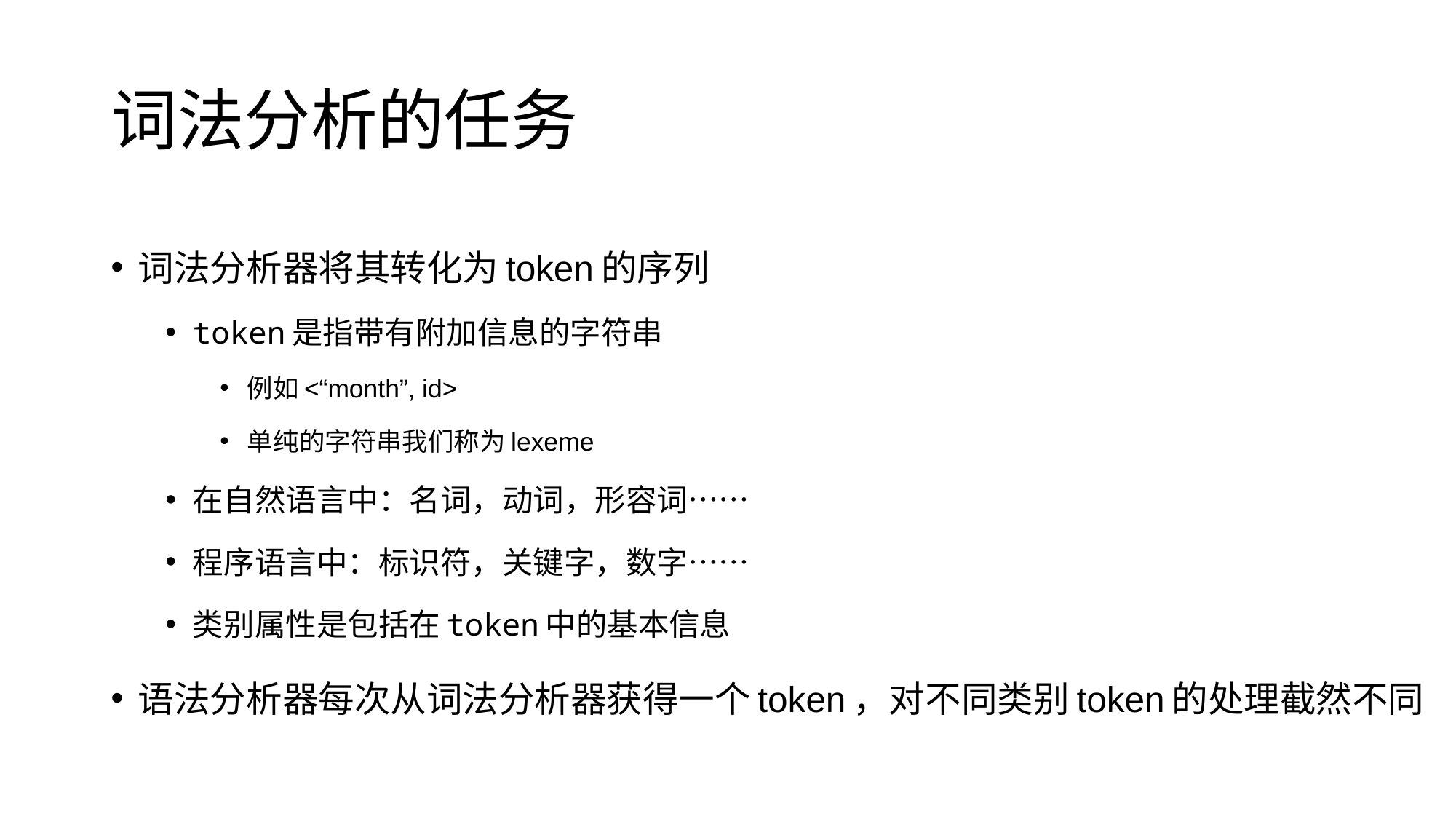

# 词法分析的任务
词法分析器将其转化为token的序列
token是指带有附加信息的字符串
例如<“month”, id>
单纯的字符串我们称为lexeme
在自然语言中：名词，动词，形容词……
程序语言中：标识符，关键字，数字……
类别属性是包括在token中的基本信息
语法分析器每次从词法分析器获得一个token，对不同类别token的处理截然不同